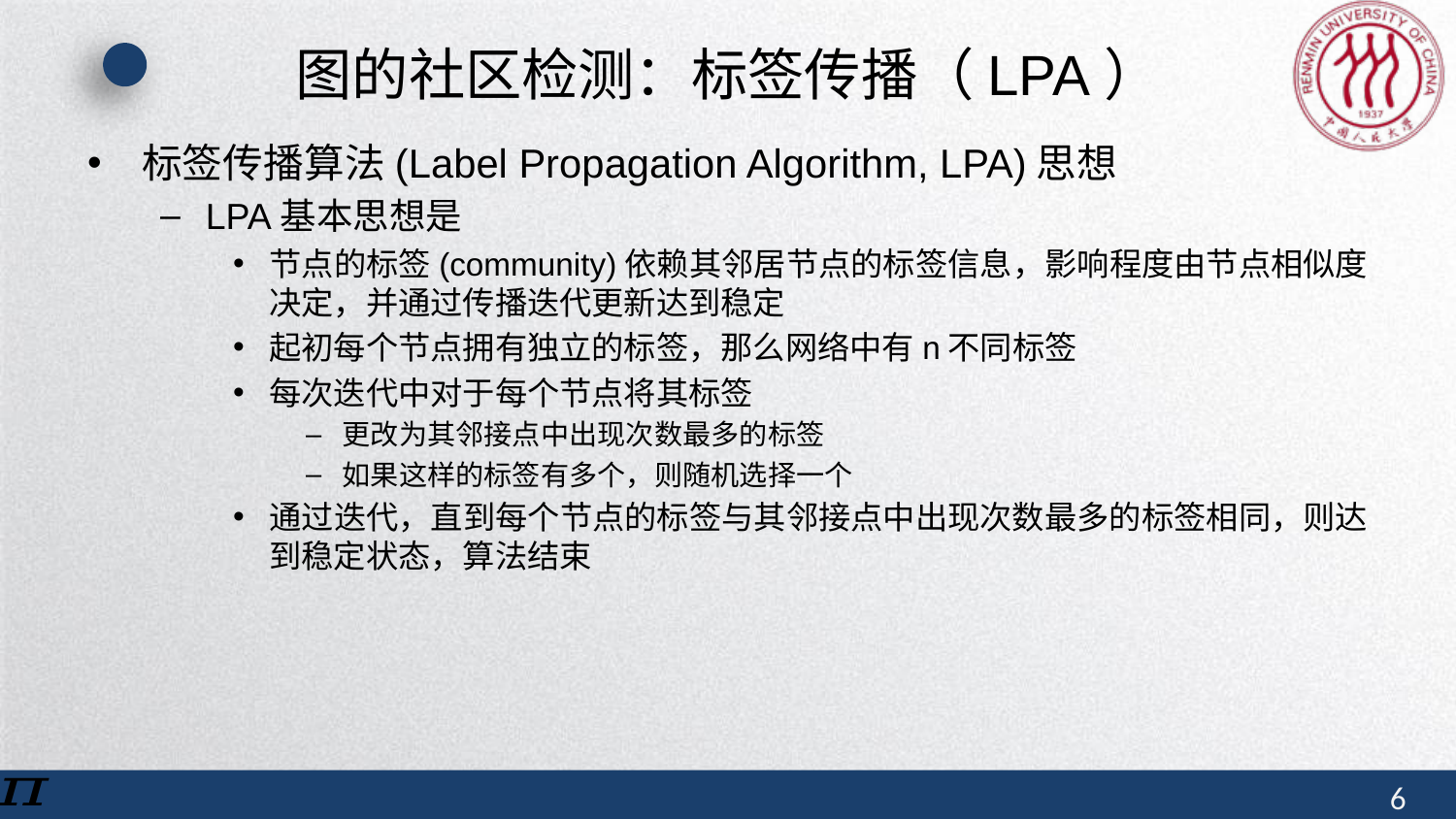

# 图的社区检测：标签传播（LPA）
标签传播算法(Label Propagation Algorithm, LPA)思想
LPA基本思想是
节点的标签(community)依赖其邻居节点的标签信息，影响程度由节点相似度决定，并通过传播迭代更新达到稳定
起初每个节点拥有独立的标签，那么网络中有n不同标签
每次迭代中对于每个节点将其标签
更改为其邻接点中出现次数最多的标签
如果这样的标签有多个，则随机选择一个
通过迭代，直到每个节点的标签与其邻接点中出现次数最多的标签相同，则达到稳定状态，算法结束